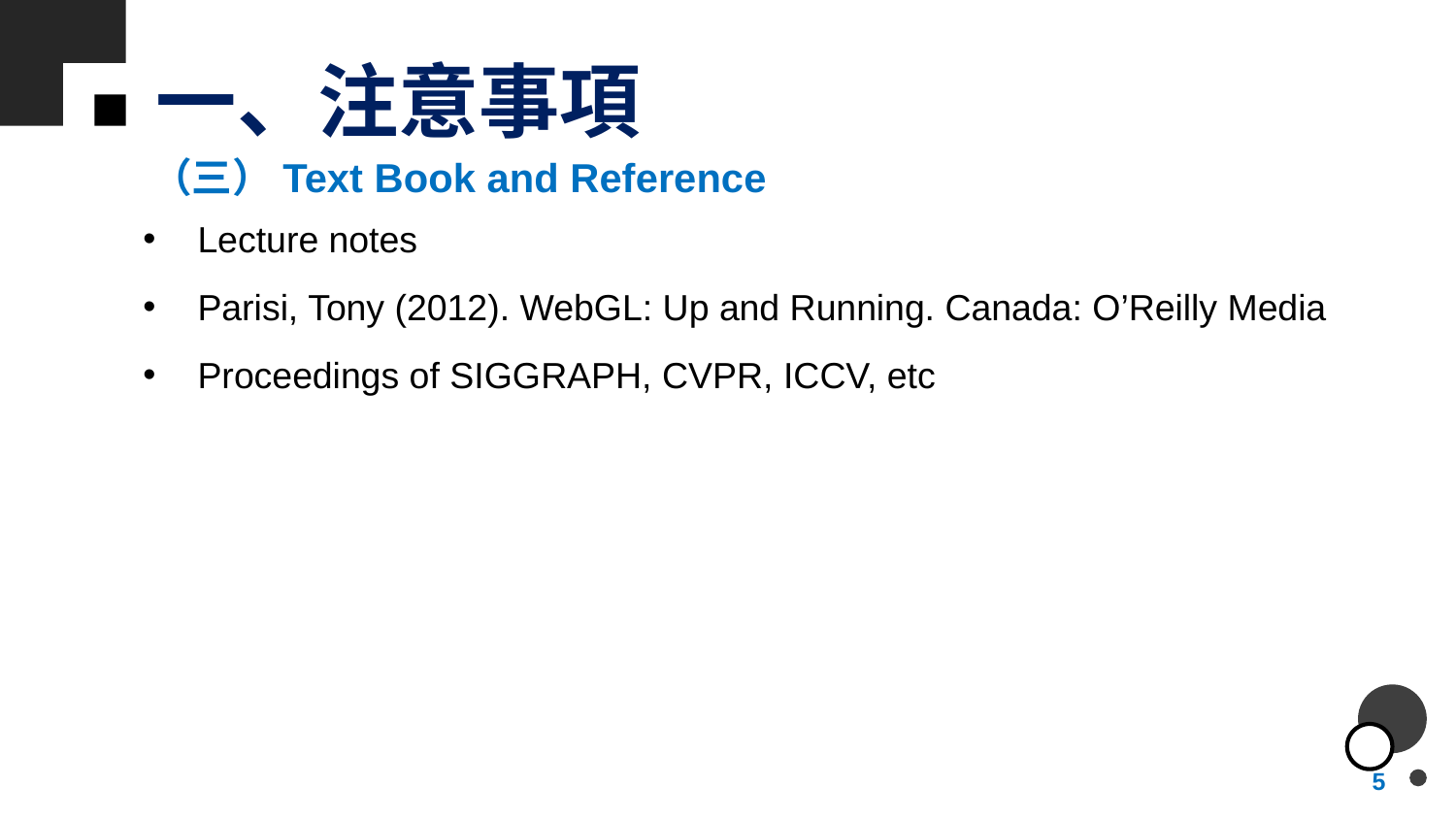

# 一、注意事項
（三）Text Book and Reference
Lecture notes
Parisi, Tony (2012). WebGL: Up and Running. Canada: O’Reilly Media
Proceedings of SIGGRAPH, CVPR, ICCV, etc

5